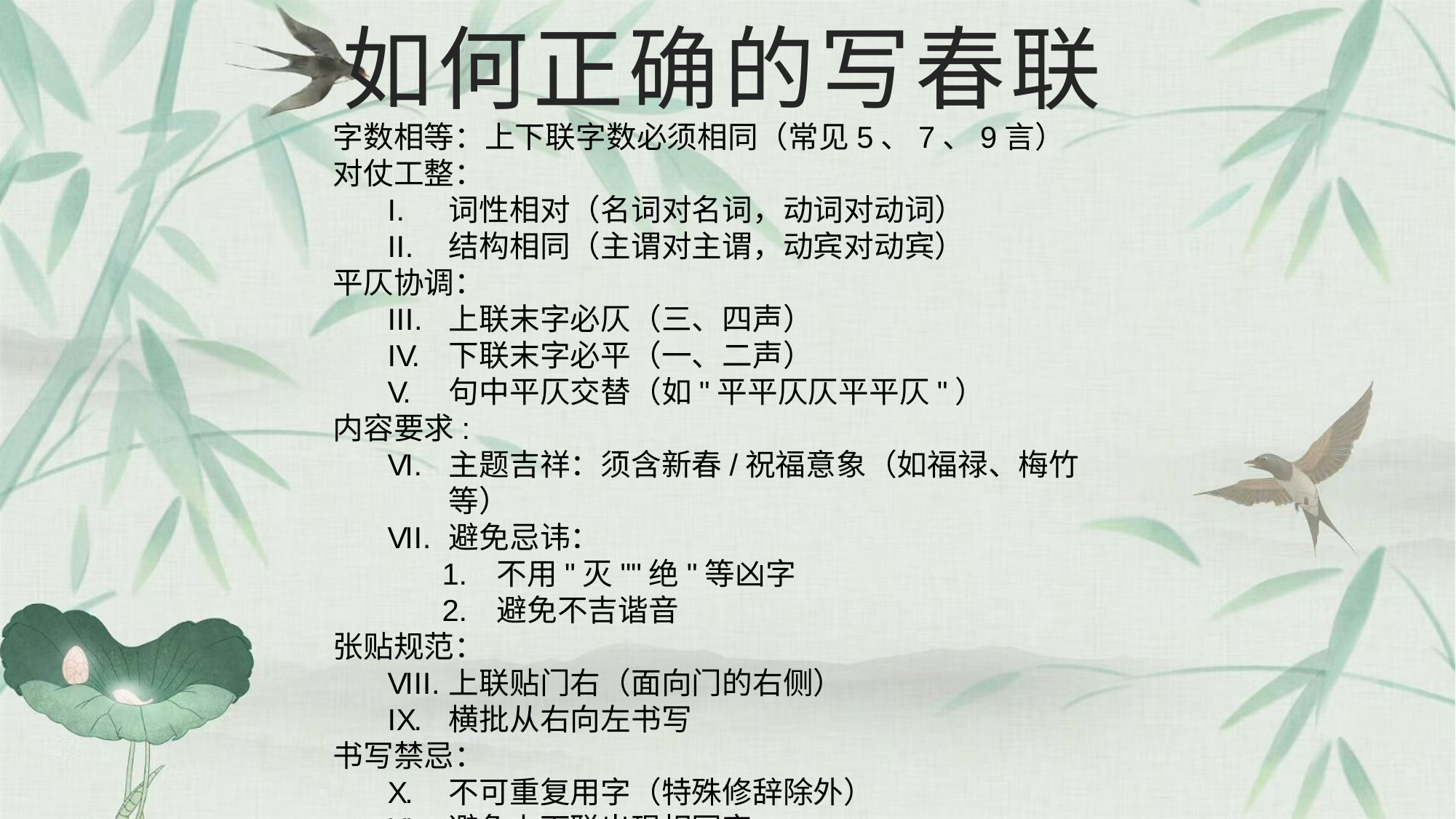

如何正确的写春联

字数相等：上下联字数必须相同（常见5、7、9言）
对仗工整：
词性相对（名词对名词，动词对动词）
结构相同（主谓对主谓，动宾对动宾）
平仄协调：
上联末字必仄（三、四声）
下联末字必平（一、二声）
句中平仄交替（如"平平仄仄平平仄"）
内容要求:
主题吉祥：须含新春/祝福意象（如福禄、梅竹等）
避免忌讳：
不用"灭""绝"等凶字
避免不吉谐音
张贴规范：
上联贴门右（面向门的右侧）
横批从右向左书写
书写禁忌：
不可重复用字（特殊修辞除外）
避免上下联出现相同字